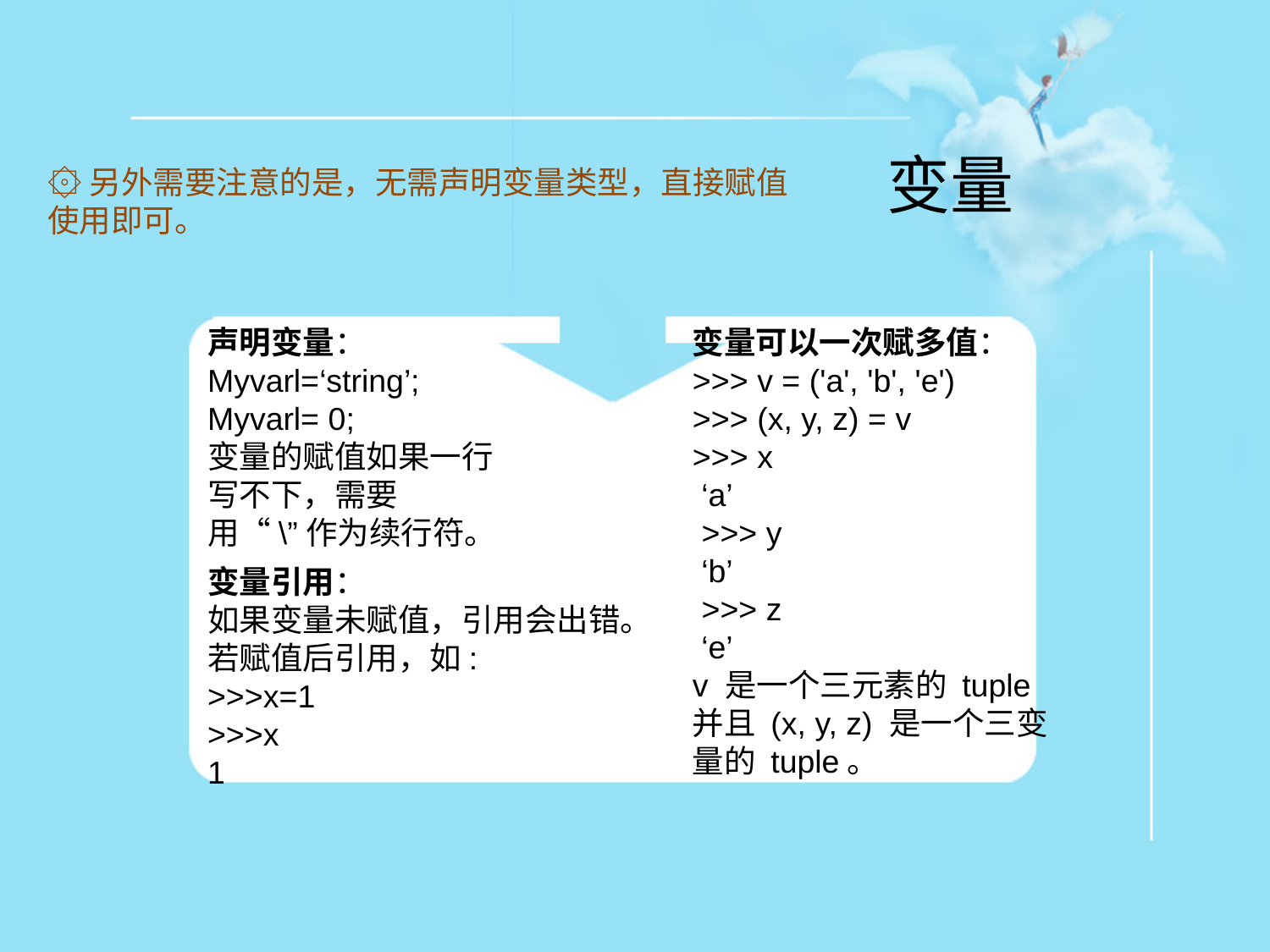

变量
۞另外需要注意的是，无需声明变量类型，直接赋值使用即可。
声明变量：
Myvarl=‘string’;
Myvarl= 0;
变量的赋值如果一行写不下，需要用“\”作为续行符。
变量可以一次赋多值：
>>> v = ('a', 'b', 'e')
>>> (x, y, z) = v
>>> x
 ‘a’
 >>> y
 ‘b’
 >>> z
 ‘e’
v 是一个三元素的 tuple
并且 (x, y, z) 是一个三变
量的 tuple。
变量引用：
如果变量未赋值，引用会出错。
若赋值后引用，如:
>>>x=1
>>>x
1